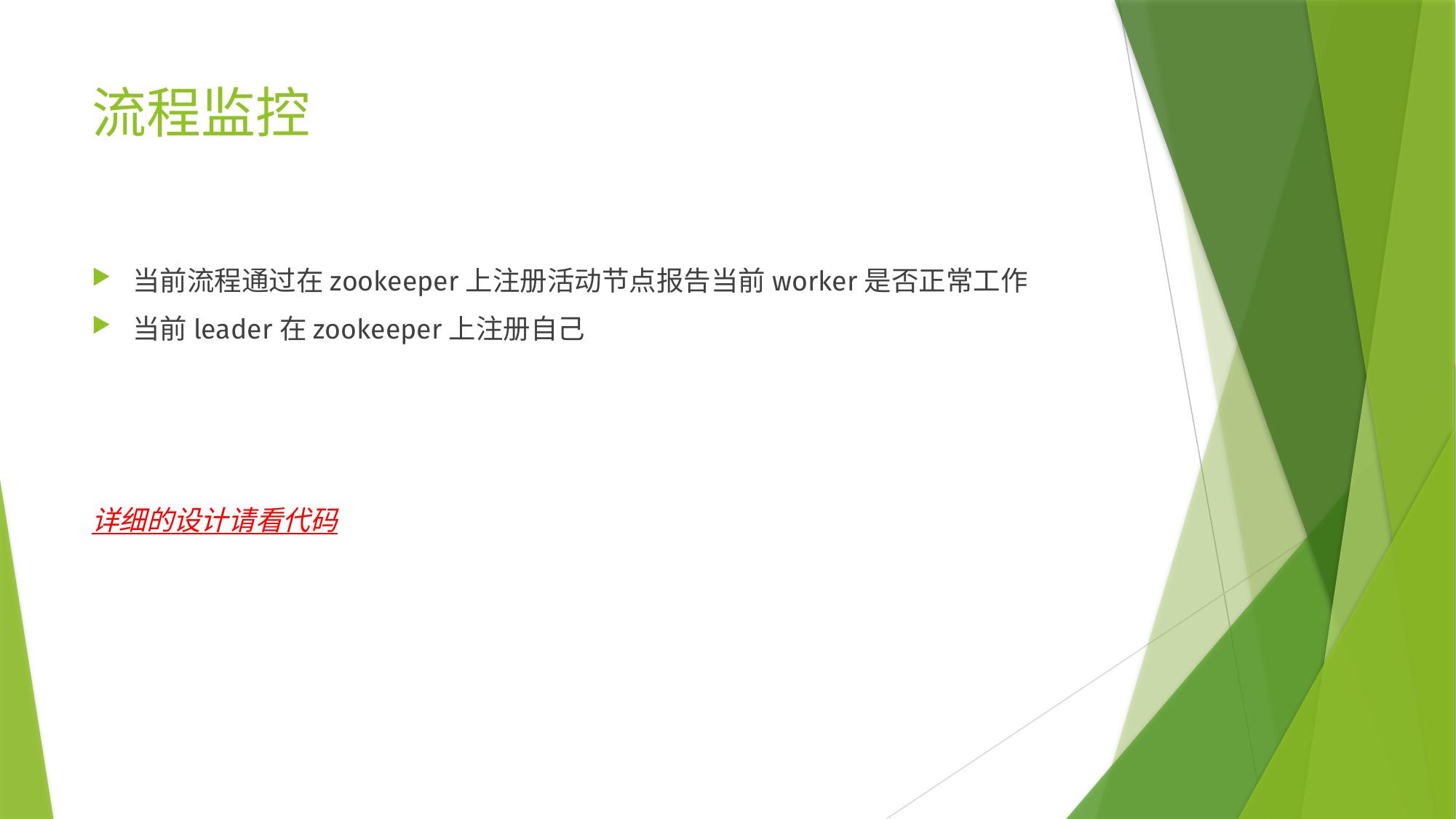

# 流程监控
当前流程通过在zookeeper上注册活动节点报告当前worker是否正常工作
当前leader在zookeeper上注册自己

详细的设计请看代码